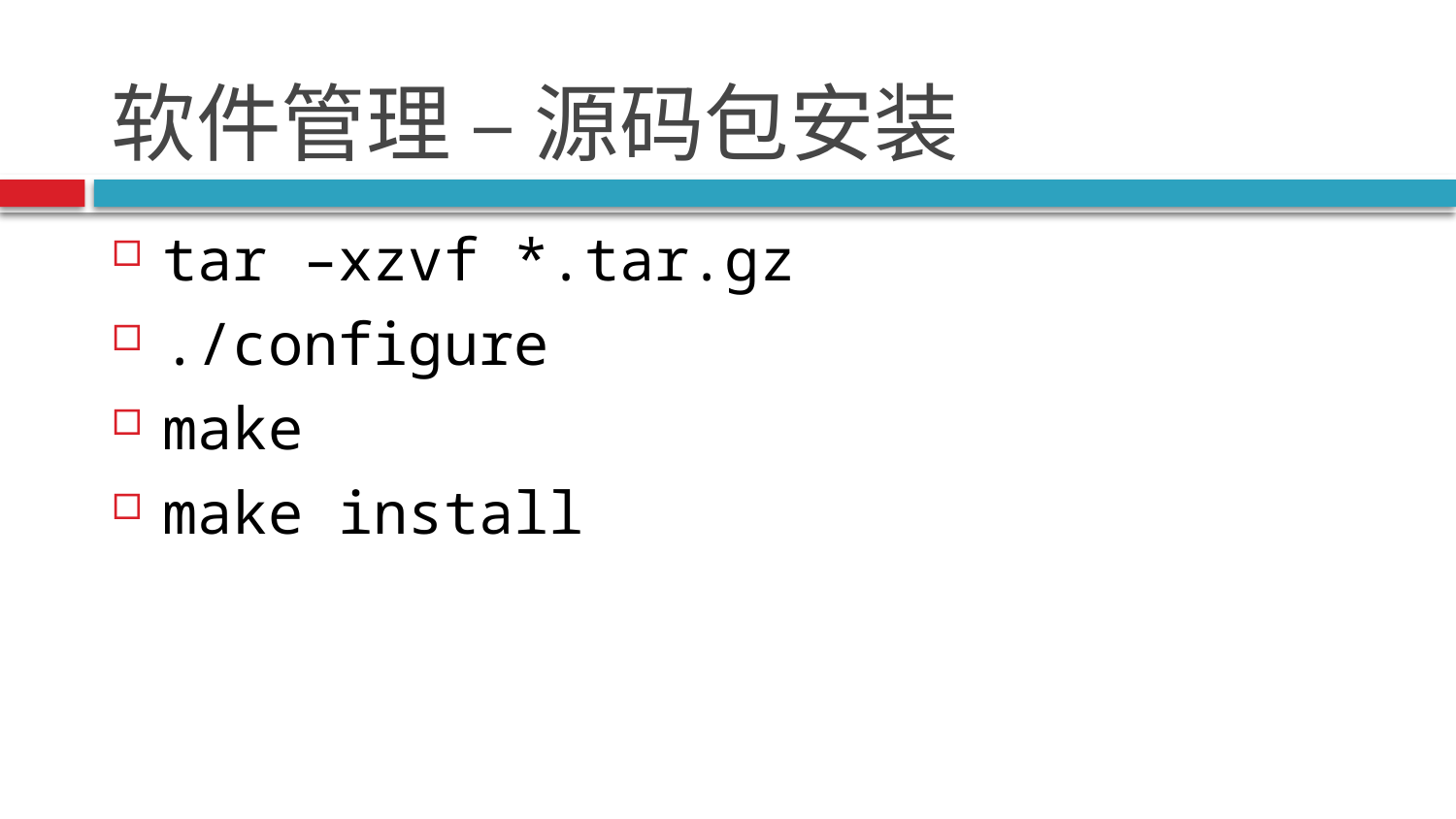

# 软件管理 – 源码包安装
tar –xzvf *.tar.gz
./configure
make
make install